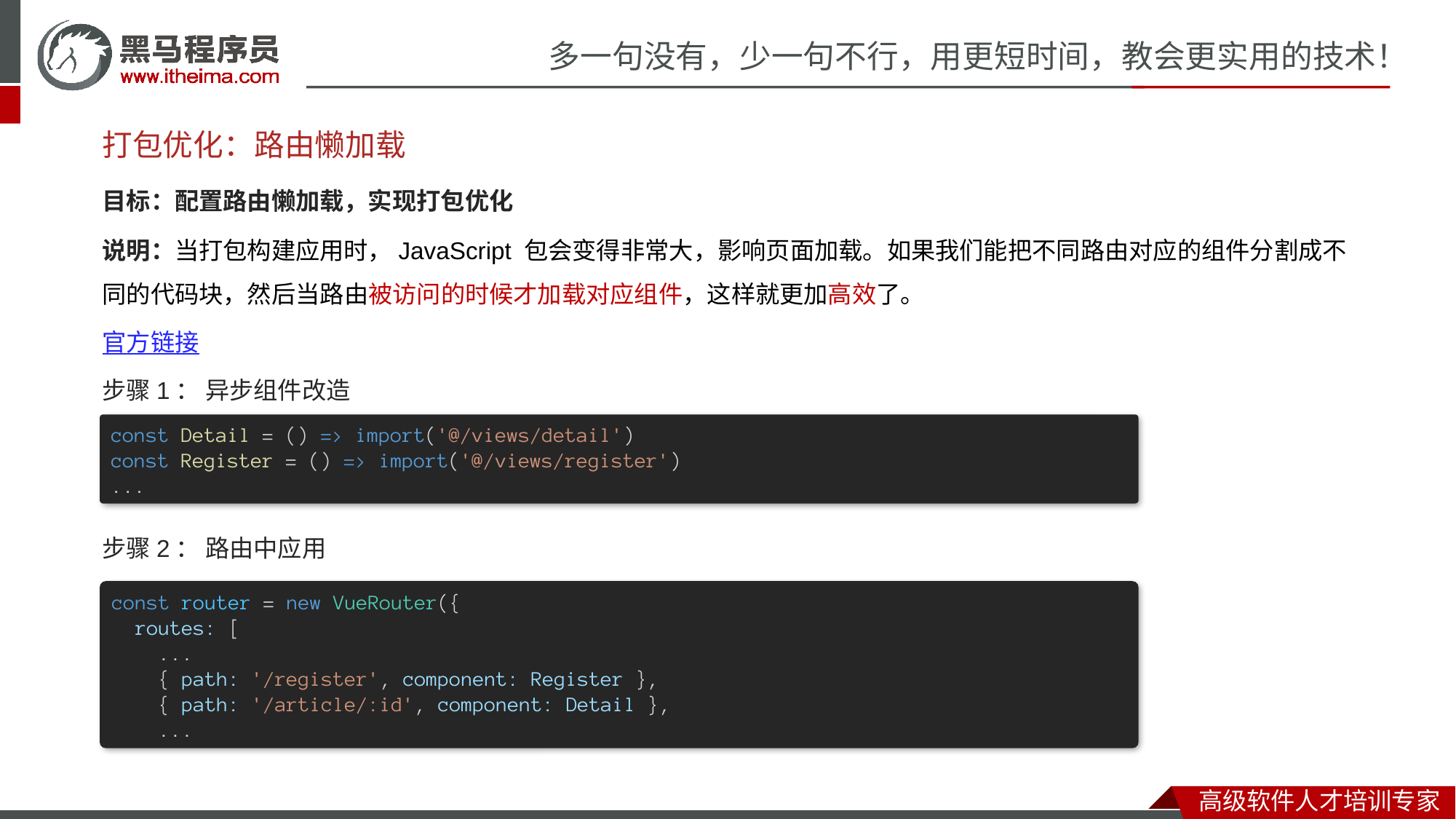

# 打包优化：路由懒加载
目标：配置路由懒加载，实现打包优化
说明：当打包构建应用时，JavaScript 包会变得非常大，影响页面加载。如果我们能把不同路由对应的组件分割成不同的代码块，然后当路由被访问的时候才加载对应组件，这样就更加高效了。

官方链接
步骤1： 异步组件改造
const Detail = () => import('@/views/detail')
const Register = () => import('@/views/register')
...
步骤2： 路由中应用
const router = new VueRouter({
  routes: [
    ...
    { path: '/register', component: Register },
    { path: '/article/:id', component: Detail },
    ...